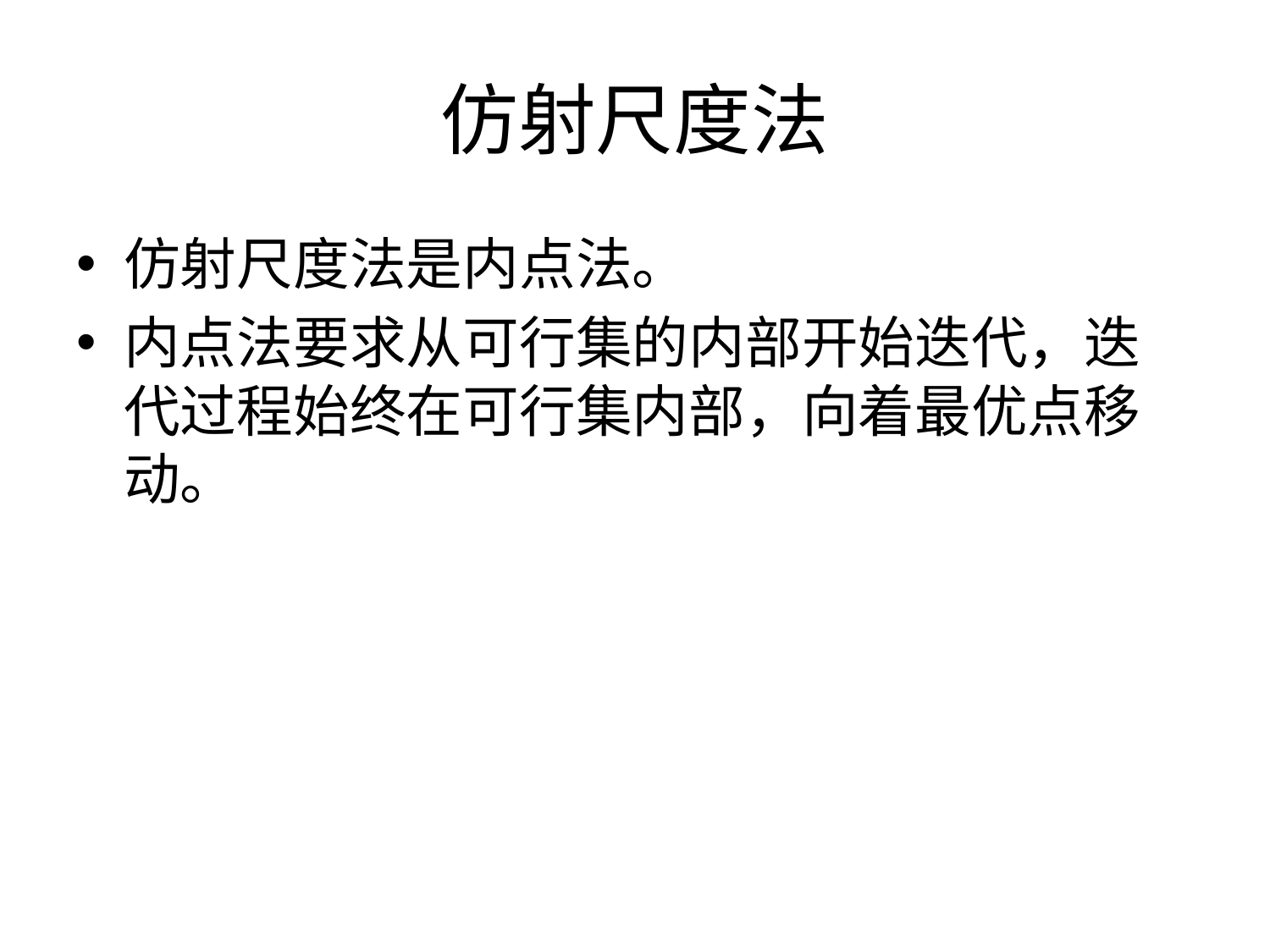

# 仿射尺度法
仿射尺度法是内点法。
内点法要求从可行集的内部开始迭代，迭代过程始终在可行集内部，向着最优点移动。